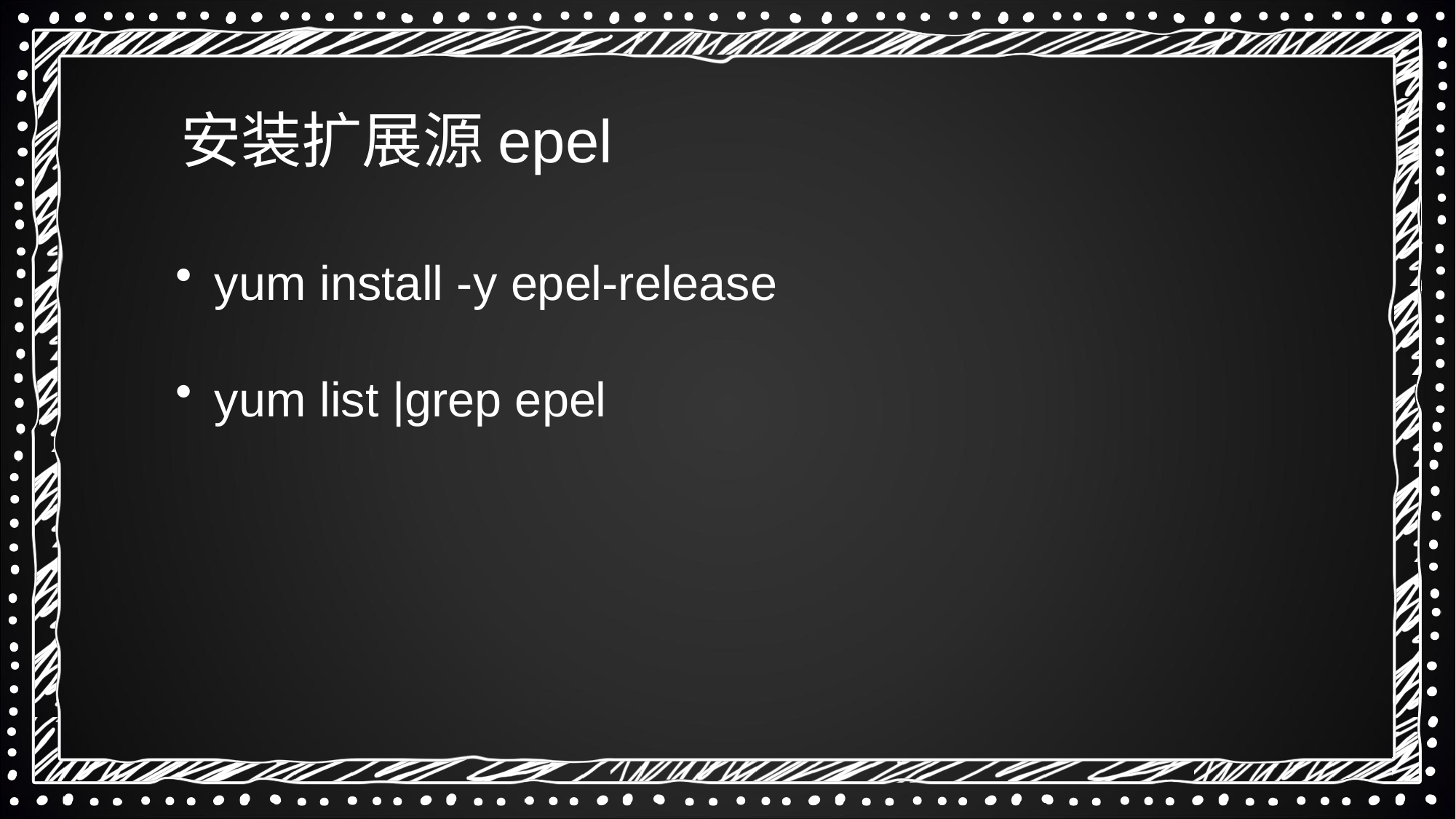

安装扩展源epel
 yum install -y epel-release

 yum list |grep epel